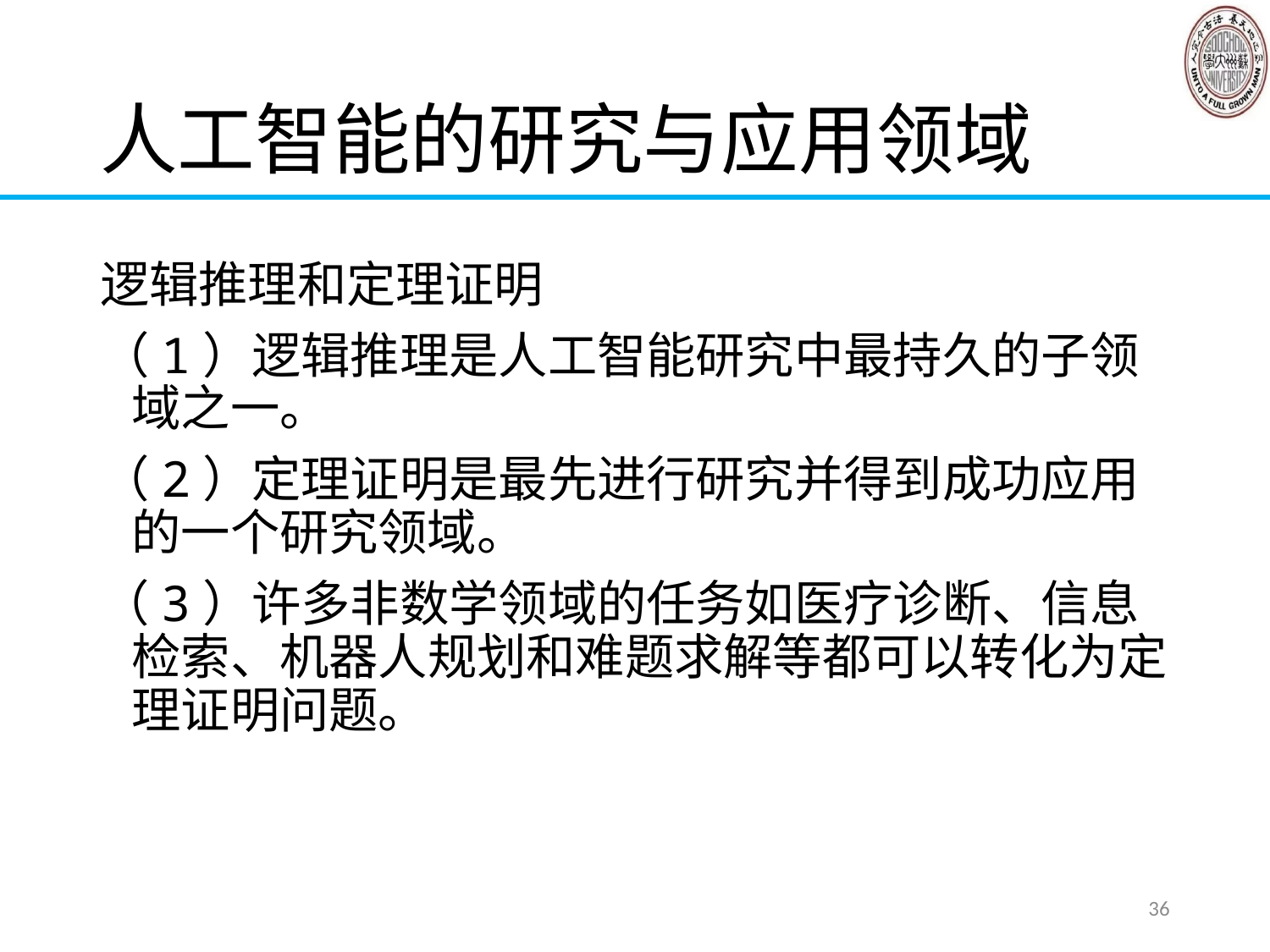

# 人工智能的研究与应用领域
逻辑推理和定理证明
（1）逻辑推理是人工智能研究中最持久的子领域之一。
（2）定理证明是最先进行研究并得到成功应用的一个研究领域。
（3）许多非数学领域的任务如医疗诊断、信息检索、机器人规划和难题求解等都可以转化为定理证明问题。

36